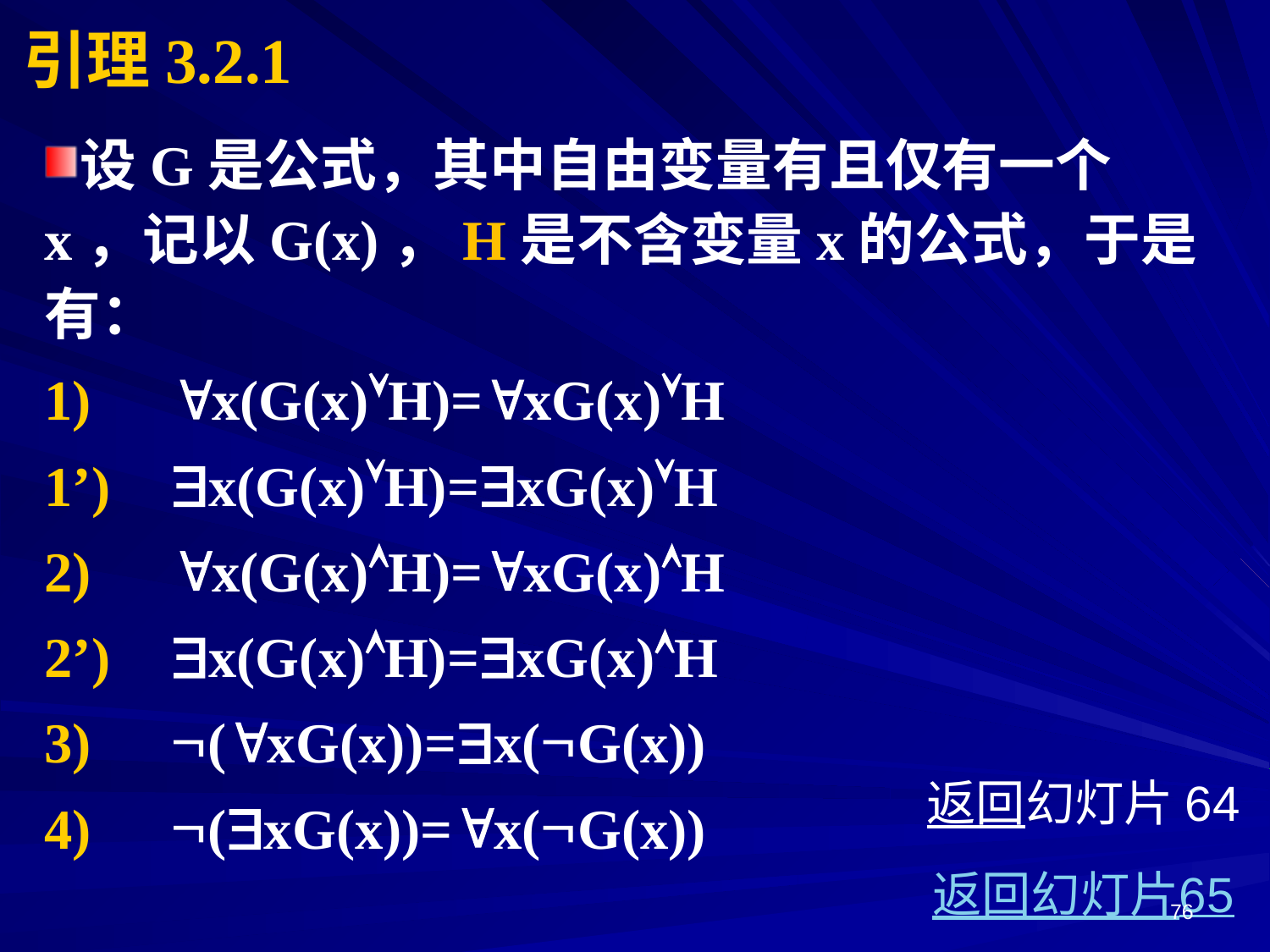

# 引理3.2.1
设G是公式，其中自由变量有且仅有一个x，记以G(x)，H是不含变量x的公式，于是有：
1) 	∀x(G(x)∨H)=∀xG(x)∨H
1’) 	∃x(G(x)∨H)=∃xG(x)∨H
2) 	∀x(G(x)∧H)=∀xG(x)∧H
2’)	∃x(G(x)∧H)=∃xG(x)∧H
3) 	¬(∀xG(x))=∃x(¬G(x))
4) 	¬(∃xG(x))=∀x(¬G(x))
返回幻灯片64
返回幻灯片65
76